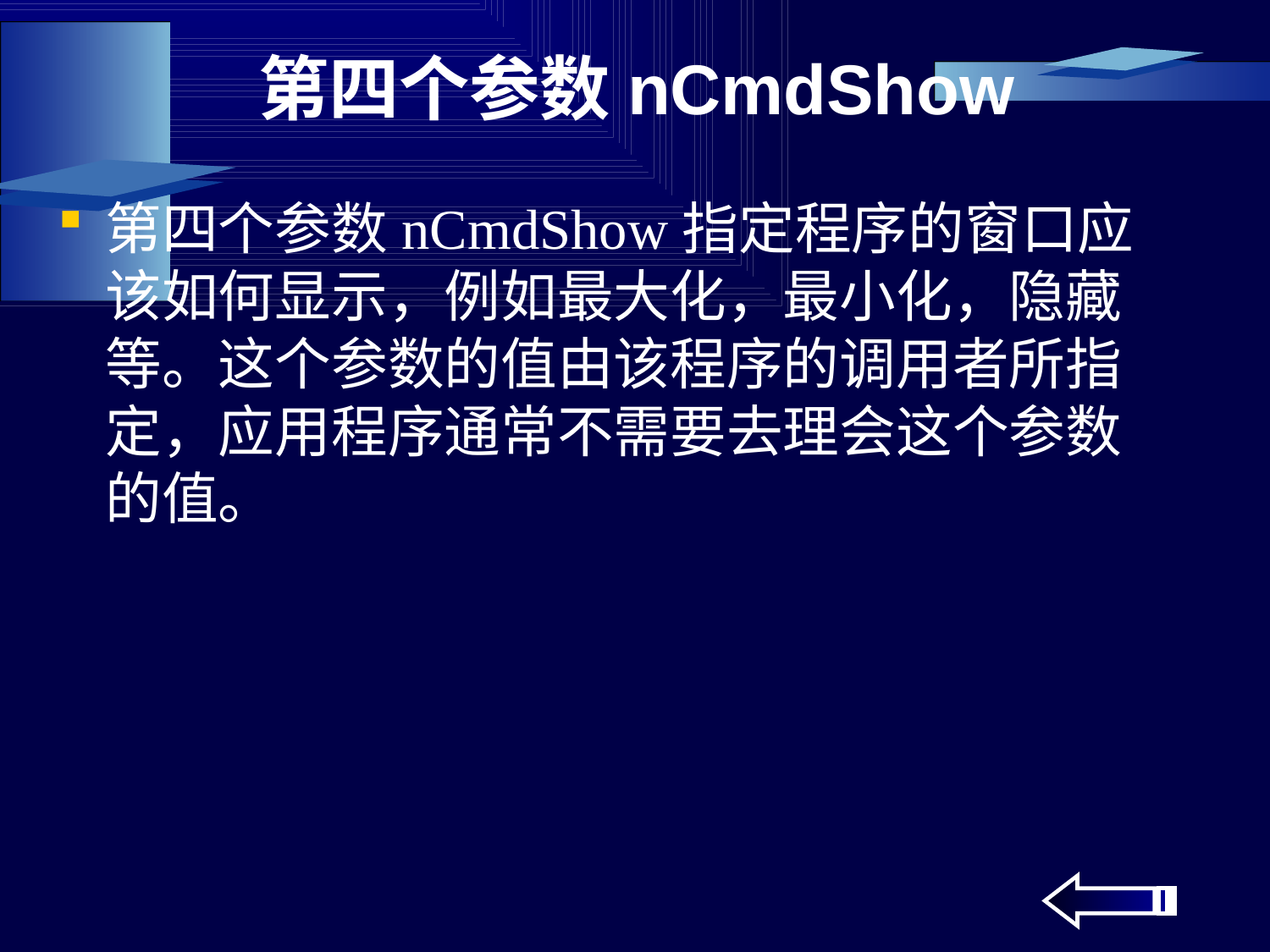

# 第四个参数nCmdShow
第四个参数nCmdShow指定程序的窗口应该如何显示，例如最大化，最小化，隐藏等。这个参数的值由该程序的调用者所指定，应用程序通常不需要去理会这个参数的值。